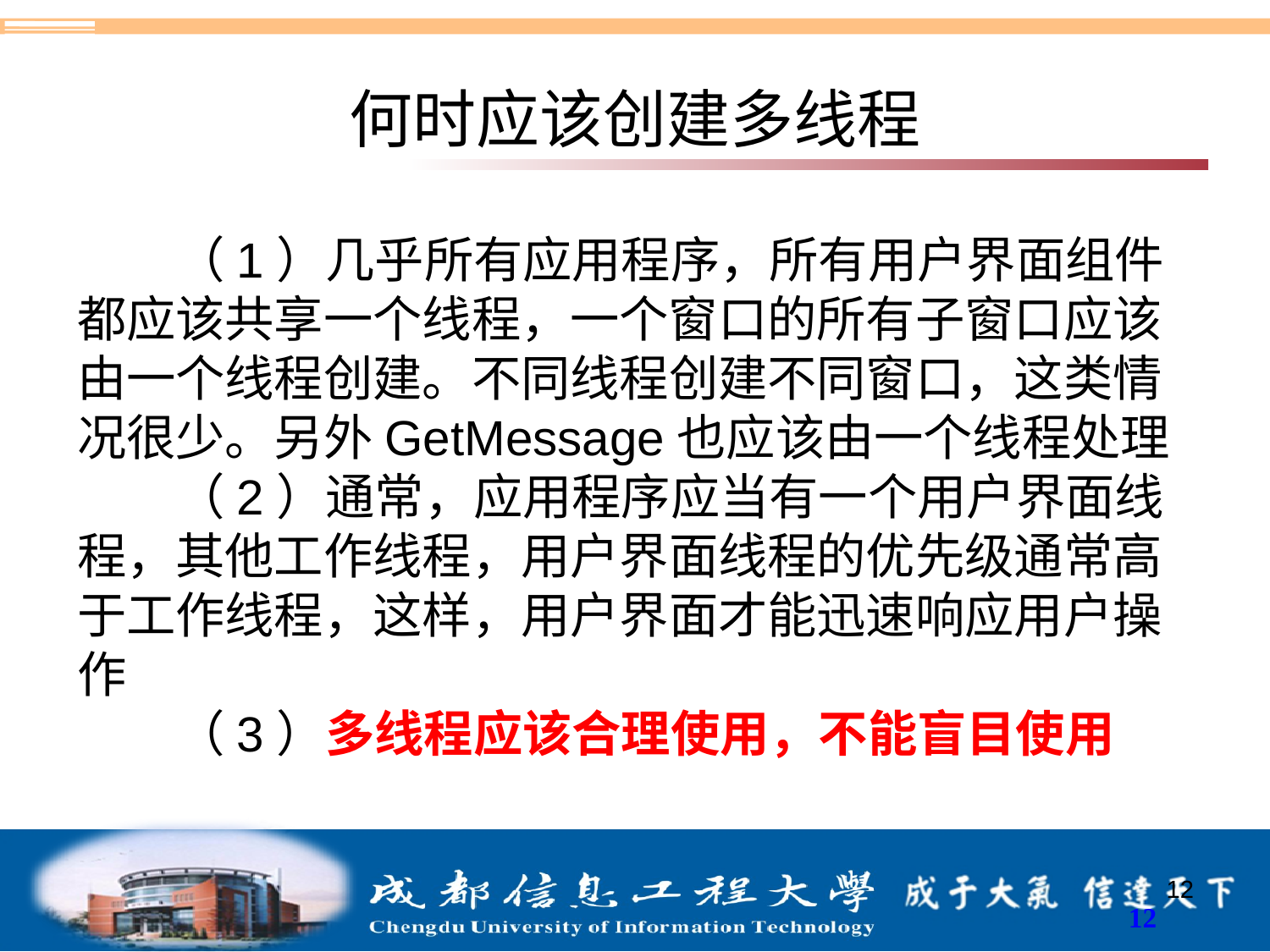

# 何时应该创建多线程
（1）几乎所有应用程序，所有用户界面组件都应该共享一个线程，一个窗口的所有子窗口应该由一个线程创建。不同线程创建不同窗口，这类情况很少。另外GetMessage也应该由一个线程处理
（2）通常，应用程序应当有一个用户界面线程，其他工作线程，用户界面线程的优先级通常高于工作线程，这样，用户界面才能迅速响应用户操作
（3）多线程应该合理使用，不能盲目使用